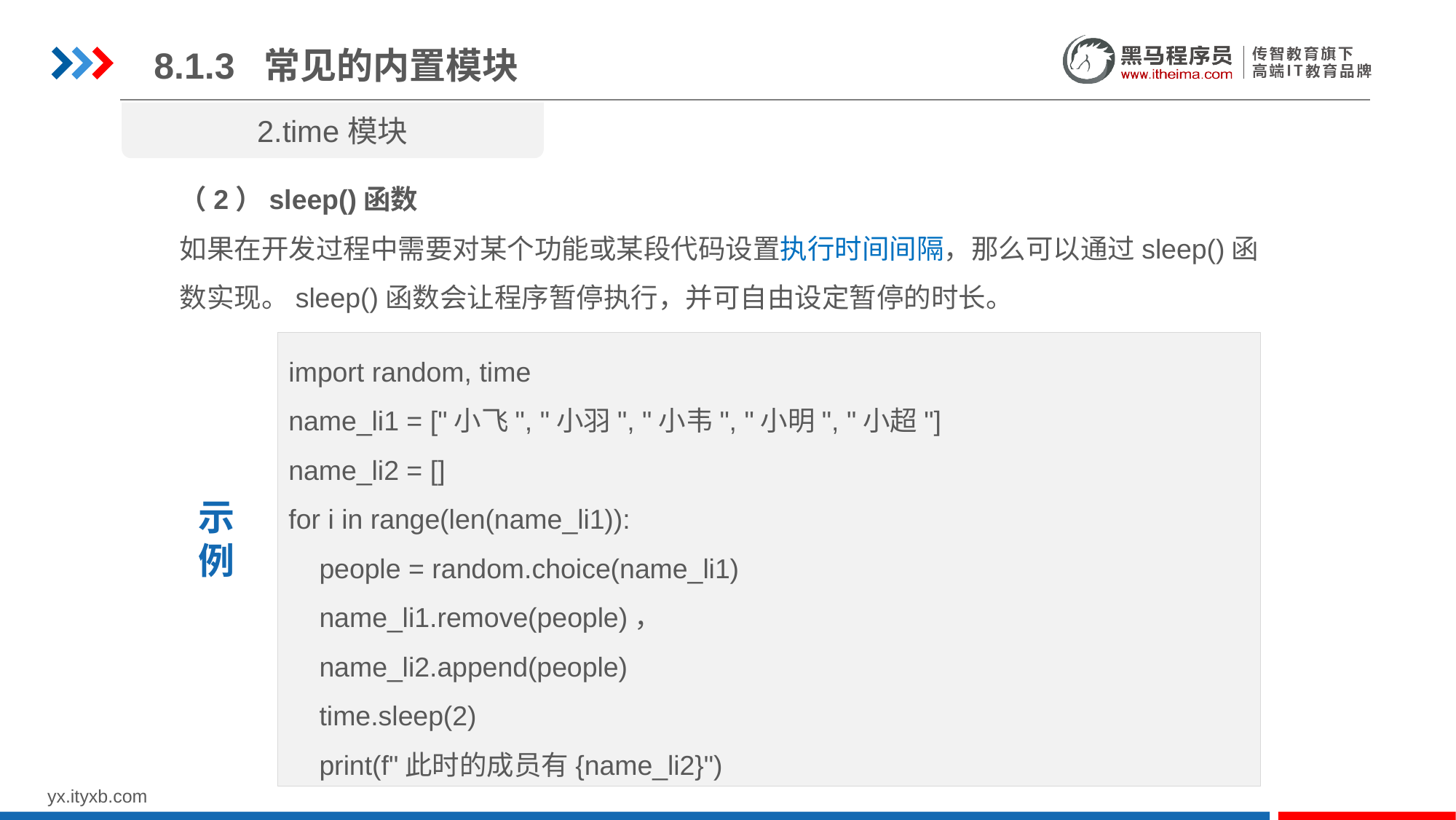

8.1.3  常见的内置模块

2.time模块
（2）sleep()函数
如果在开发过程中需要对某个功能或某段代码设置执行时间间隔，那么可以通过sleep()函数实现。sleep()函数会让程序暂停执行，并可自由设定暂停的时长。
import random, time
name_li1 = ["小飞", "小羽", "小韦", "小明", "小超"]
name_li2 = []
for i in range(len(name_li1)):
    people = random.choice(name_li1)
    name_li1.remove(people)，
    name_li2.append(people)
    time.sleep(2)
    print(f"此时的成员有{name_li2}")
示
例